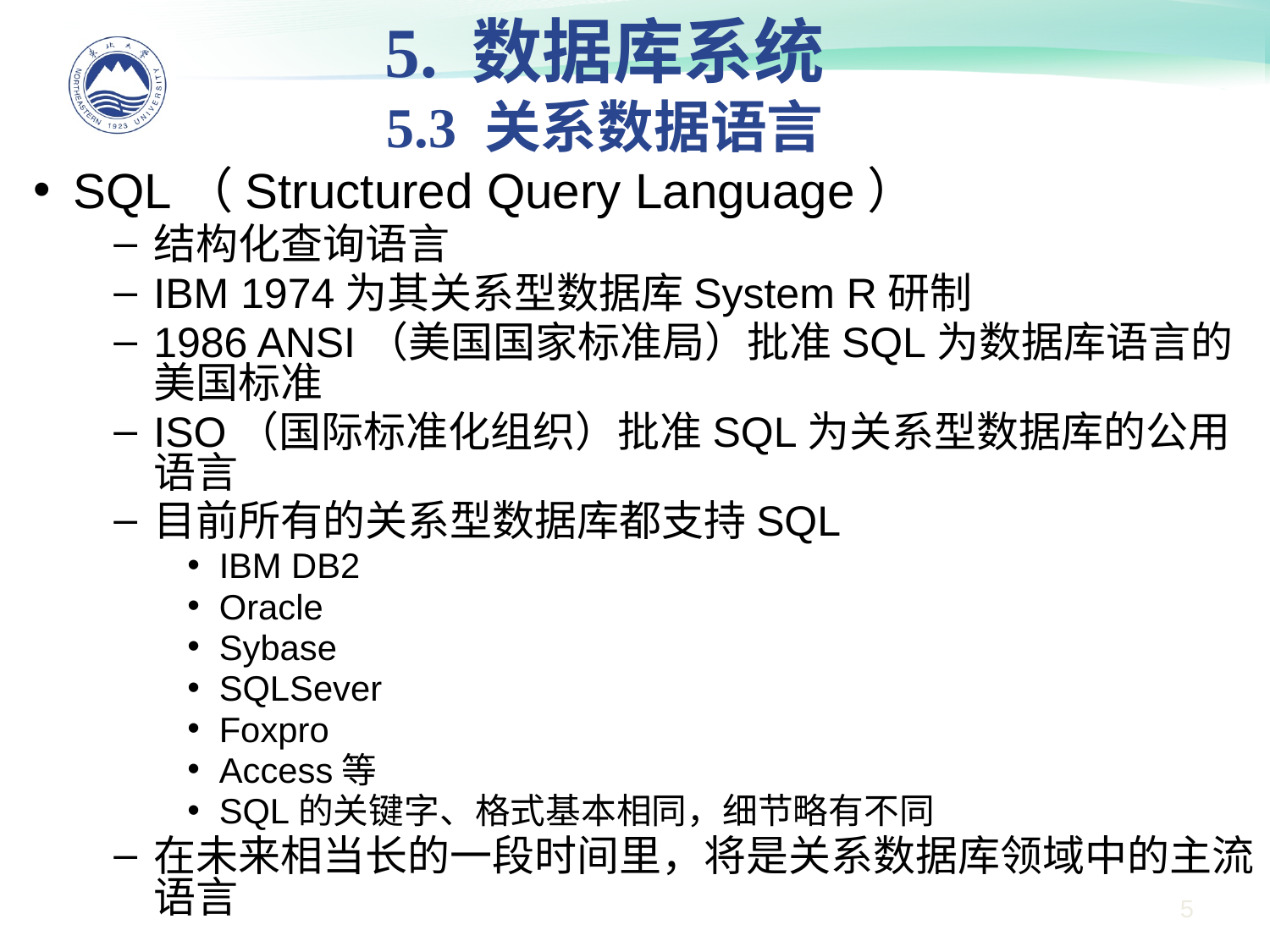

5. 数据库系统
5.3 关系数据语言
SQL（Structured Query Language）
结构化查询语言
IBM 1974为其关系型数据库System R研制
1986 ANSI（美国国家标准局）批准SQL为数据库语言的美国标准
ISO（国际标准化组织）批准SQL为关系型数据库的公用语言
目前所有的关系型数据库都支持SQL
IBM DB2
Oracle
Sybase
SQLSever
Foxpro
Access等
SQL的关键字、格式基本相同，细节略有不同
在未来相当长的一段时间里，将是关系数据库领域中的主流语言
5